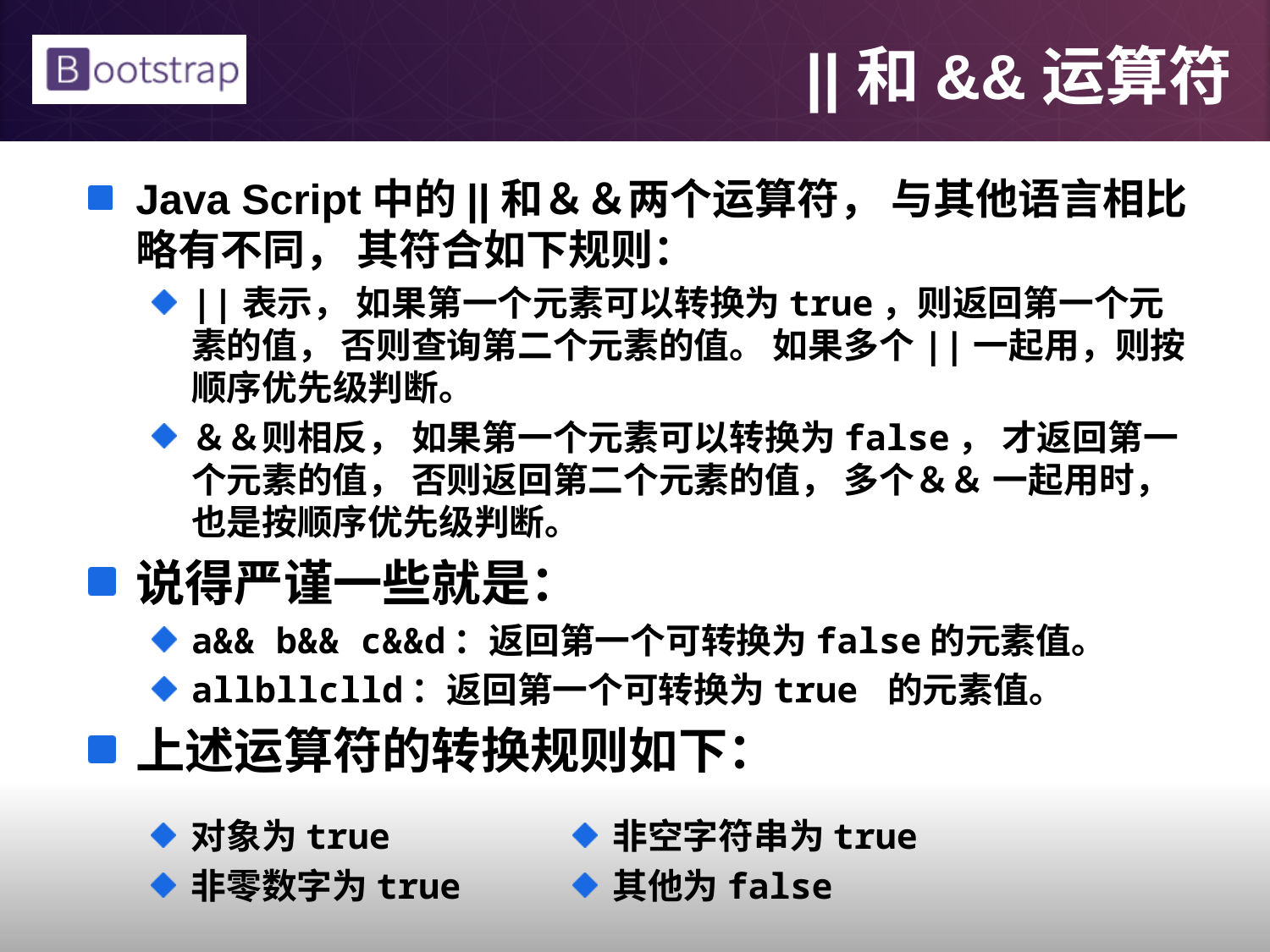

# ||和&&运算符
Java Script中的||和＆＆两个运算符， 与其他语言相比略有不同， 其符合如下规则：
||表示， 如果第一个元素可以转换为true，则返回第一个元素的值， 否则查询第二个元素的值。 如果多个||一起用，则按顺序优先级判断。
＆＆则相反， 如果第一个元素可以转换为false， 才返回第一个元素的值， 否则返回第二个元素的值， 多个＆＆ 一起用时， 也是按顺序优先级判断。
说得严谨一些就是：
a&& b&& c&&d：返回第一个可转换为false的元素值。
allbllclld：返回第一个可转换为true 的元素值。
上述运算符的转换规则如下：
对象为true
非零数字为true
非空字符串为true
其他为false